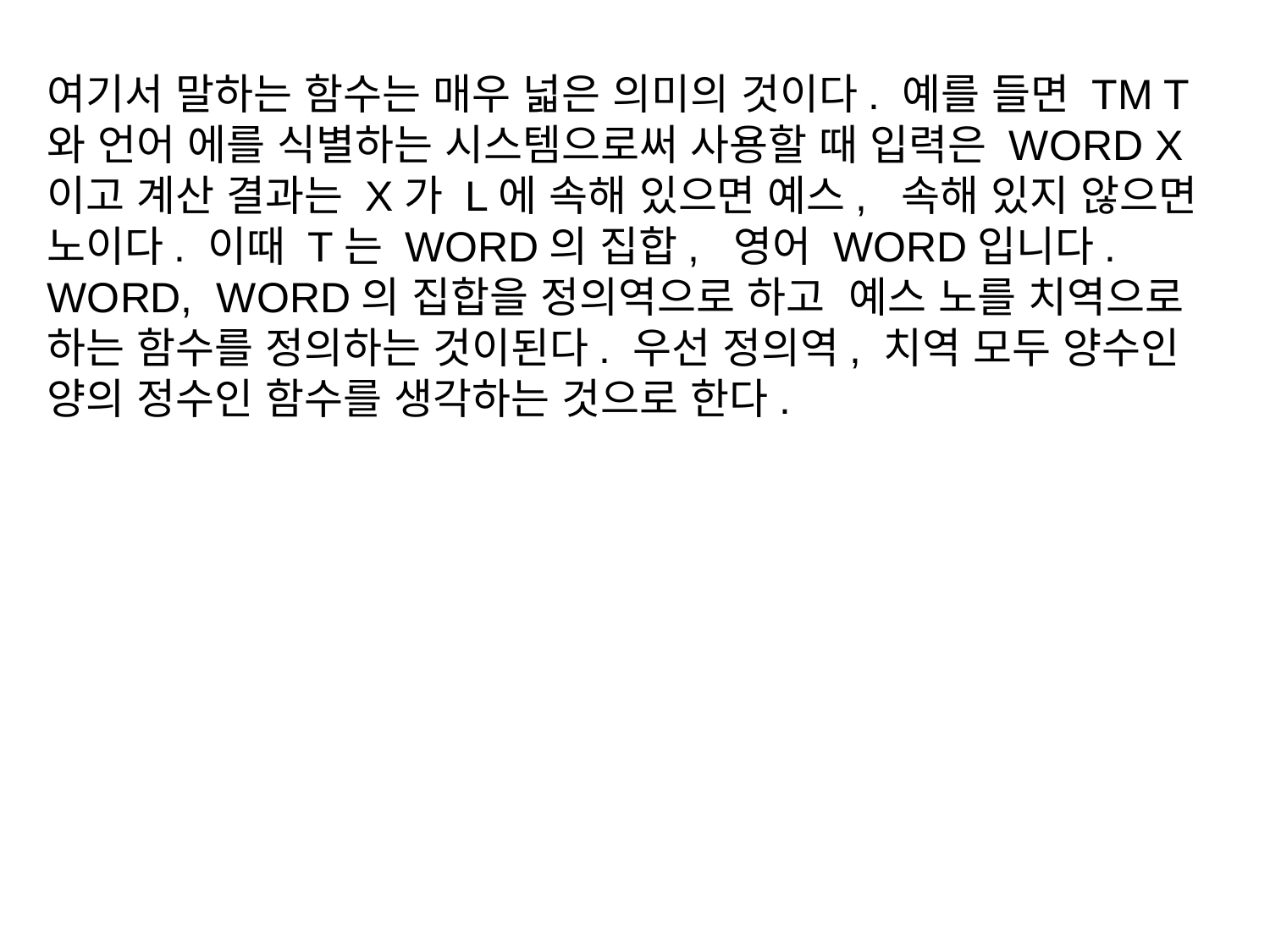

여기서 말하는 함수는 매우 넓은 의미의 것이다. 예를 들면 TM T와 언어 에를 식별하는 시스템으로써 사용할 때 입력은 WORD X이고 계산 결과는 X가 L에 속해 있으면 예스,  속해 있지 않으면 노이다. 이때 T는 WORD의 집합,  영어 WORD입니다.
WORD,  WORD의 집합을 정의역으로 하고  예스 노를 치역으로 하는 함수를 정의하는 것이된다. 우선 정의역, 치역 모두 양수인 양의 정수인 함수를 생각하는 것으로 한다.